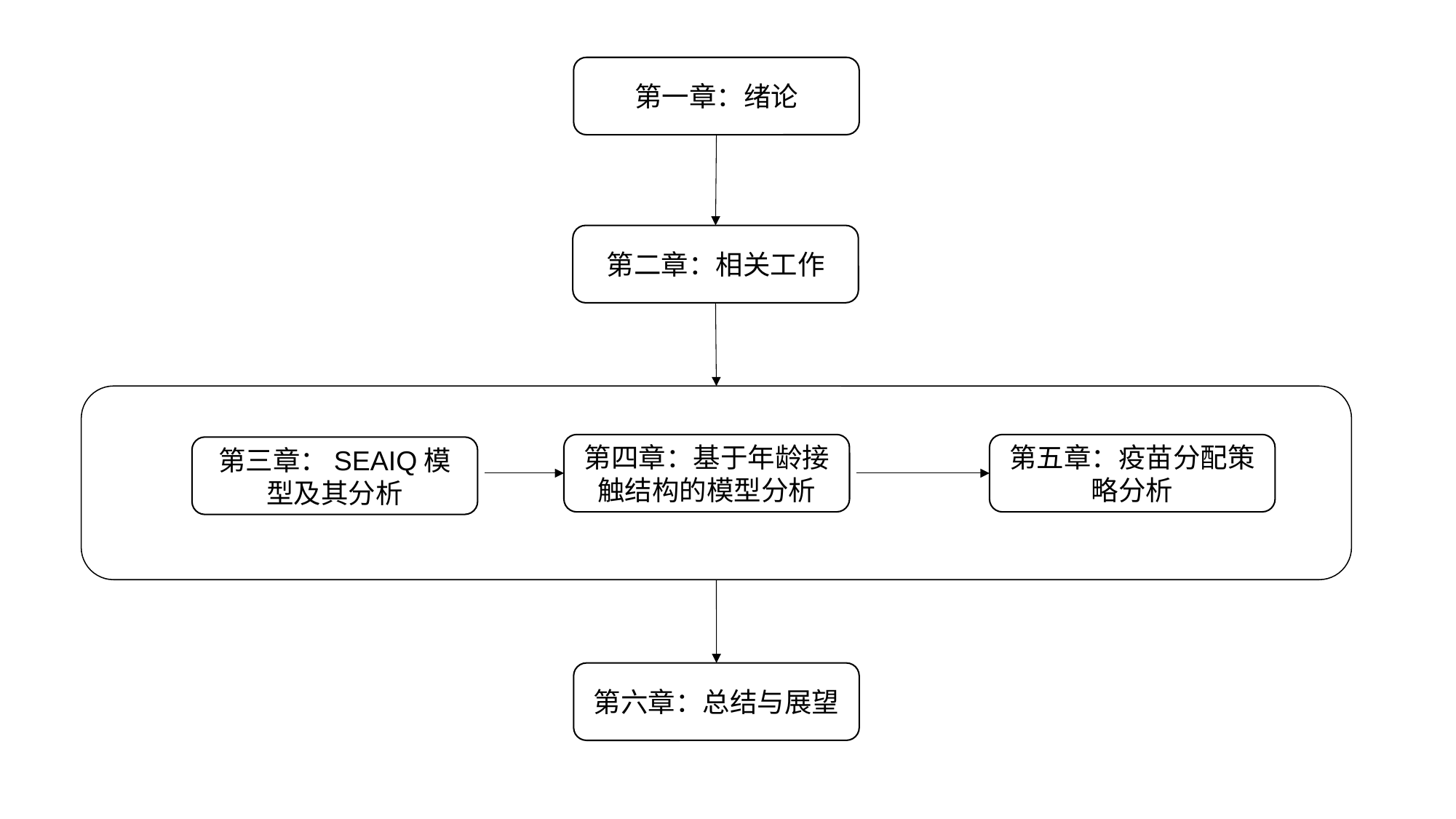

第一章：绪论
第二章：相关工作

第四章：基于年龄接触结构的模型分析
第五章：疫苗分配策略分析
第三章：SEAIQ模型及其分析
第六章：总结与展望